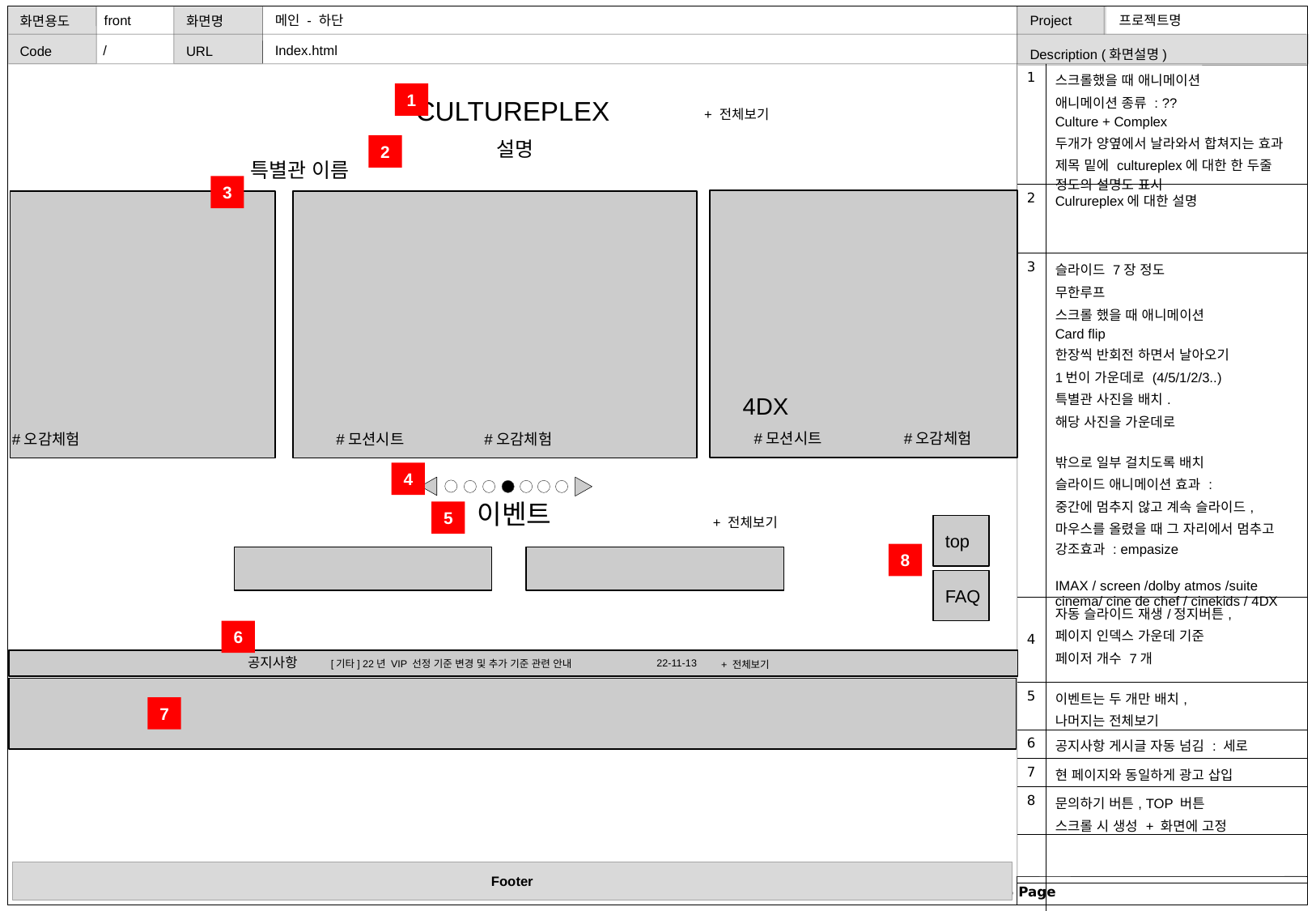

메인 - 하단
front
/
Index.html
| 1 | 스크롤했을 때 애니메이션 애니메이션 종류 : ?? Culture + Complex 두개가 양옆에서 날라와서 합쳐지는 효과 제목 밑에 cultureplex에 대한 한 두줄 정도의 설명도 표시 |
| --- | --- |
| 2 | Culrureplex에 대한 설명 |
| 3 | 슬라이드 7장 정도 무한루프 스크롤 했을 때 애니메이션 Card flip 한장씩 반회전 하면서 날아오기 1번이 가운데로 (4/5/1/2/3..) 특별관 사진을 배치. 해당 사진을 가운데로 밖으로 일부 걸치도록 배치 슬라이드 애니메이션 효과 : 중간에 멈추지 않고 계속 슬라이드, 마우스를 올렸을 때 그 자리에서 멈추고 강조효과 : empasize IMAX / screen /dolby atmos /suite cinema/ cine de chef / cinekids / 4DX |
| 4 | 자동 슬라이드 재생/정지버튼, 페이지 인덱스 가운데 기준 페이저 개수 7개 |
| 5 | 이벤트는 두 개만 배치, 나머지는 전체보기 |
| 6 | 공지사항 게시글 자동 넘김 : 세로 |
| 7 | 현 페이지와 동일하게 광고 삽입 |
| 8 | 문의하기 버튼, TOP 버튼 스크롤 시 생성 + 화면에 고정 |
|  |  |
|  |  |
|  |  |
|  |  |
1
CULTUREPLEX
+ 전체보기
설명
2
특별관 이름
3

4DX
#모션시트
#오감체험

#모션시트
#오감체험
#오감체험
4

이벤트
5
+ 전체보기
top
8

FAQ
6
공지사항

22-11-13
[기타] 22년 VIP 선정 기준 변경 및 추가 기준 관련 안내
+ 전체보기

7